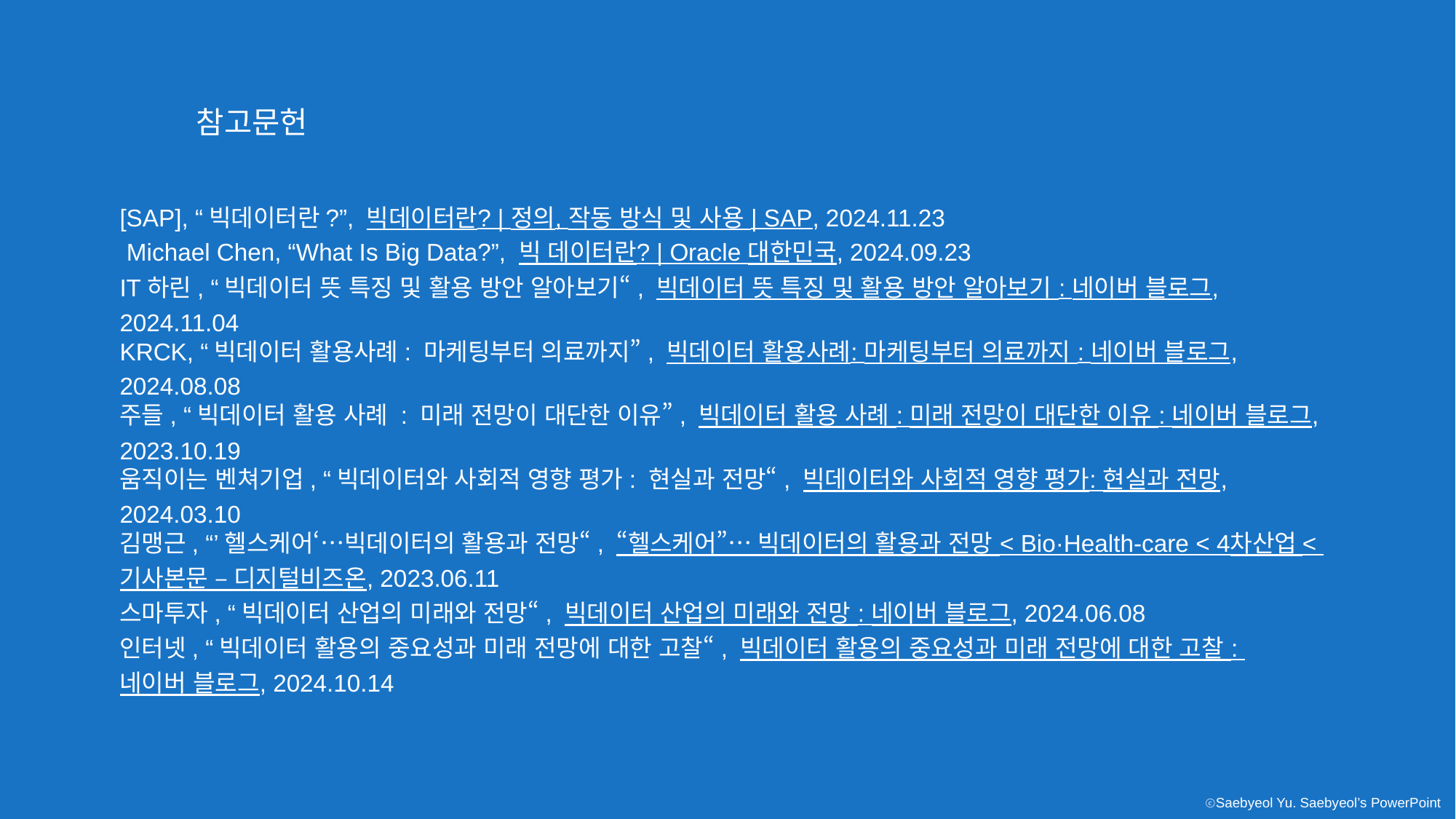

참고문헌
[SAP], “빅데이터란?”, 빅데이터란? | 정의, 작동 방식 및 사용 | SAP, 2024.11.23
 Michael Chen, “What Is Big Data?”, 빅 데이터란? | Oracle 대한민국, 2024.09.23
IT하린, “빅데이터 뜻 특징 및 활용 방안 알아보기“, 빅데이터 뜻 특징 및 활용 방안 알아보기 : 네이버 블로그, 2024.11.04
KRCK, “빅데이터 활용사례: 마케팅부터 의료까지”, 빅데이터 활용사례: 마케팅부터 의료까지 : 네이버 블로그, 2024.08.08
주들, “빅데이터 활용 사례 : 미래 전망이 대단한 이유”, 빅데이터 활용 사례 : 미래 전망이 대단한 이유 : 네이버 블로그, 2023.10.19
움직이는 벤쳐기업, “빅데이터와 사회적 영향 평가: 현실과 전망“, 빅데이터와 사회적 영향 평가: 현실과 전망, 2024.03.10
김맹근, “’헬스케어‘…빅데이터의 활용과 전망“, “헬스케어”… 빅데이터의 활용과 전망 < Bio·Health-care < 4차산업 < 기사본문 – 디지털비즈온, 2023.06.11
스마투자, “빅데이터 산업의 미래와 전망“, 빅데이터 산업의 미래와 전망 : 네이버 블로그, 2024.06.08
인터넷, “빅데이터 활용의 중요성과 미래 전망에 대한 고찰“, 빅데이터 활용의 중요성과 미래 전망에 대한 고찰 : 네이버 블로그, 2024.10.14